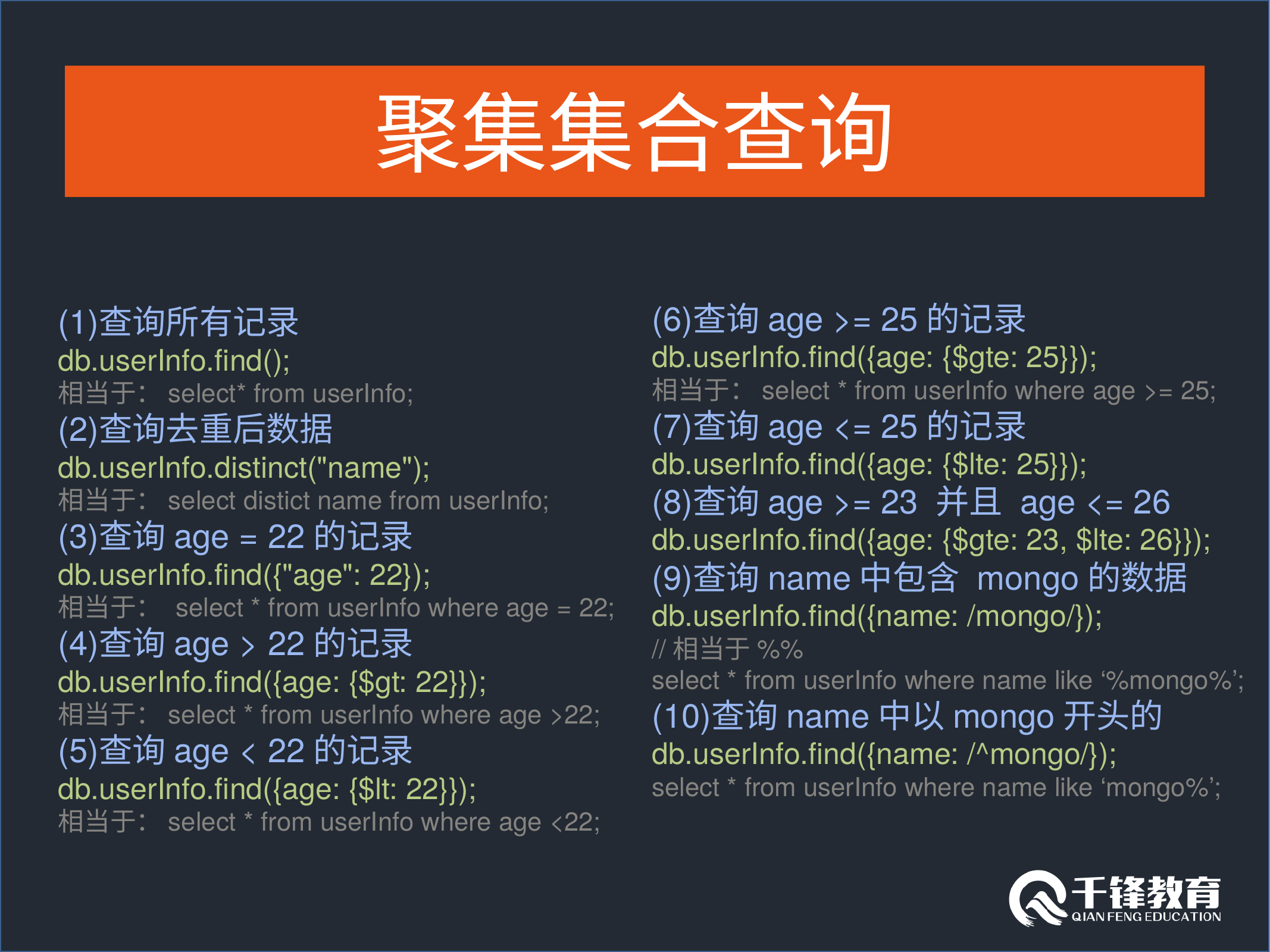

#
聚集集合查询

查询age >= 25的记录
db.userInfo.find({age: {$gte: 25}});
相当于：select * from userInfo where age >= 25;
查询age <= 25的记录
db.userInfo.find({age: {$lte: 25}});
查询age >= 23 并且 age <= 26
db.userInfo.find({age: {$gte: 23, $lte: 26}});
查询name中包含 mongo的数据
db.userInfo.find({name: /mongo/});
//相当于%%
select * from userInfo where name like ‘%mongo%’;
查询name中以mongo开头的
db.userInfo.find({name: /^mongo/});
select * from userInfo where name like ‘mongo%’;
查询所有记录
db.userInfo.find();
相当于：select* from userInfo;
查询去重后数据
db.userInfo.distinct("name");
相当于：select distict name from userInfo;
查询age = 22的记录
db.userInfo.find({"age": 22});
相当于： select * from userInfo where age = 22;
查询age > 22的记录
db.userInfo.find({age: {$gt: 22}});
相当于：select * from userInfo where age >22;
查询age < 22的记录
db.userInfo.find({age: {$lt: 22}});
相当于：select * from userInfo where age <22;